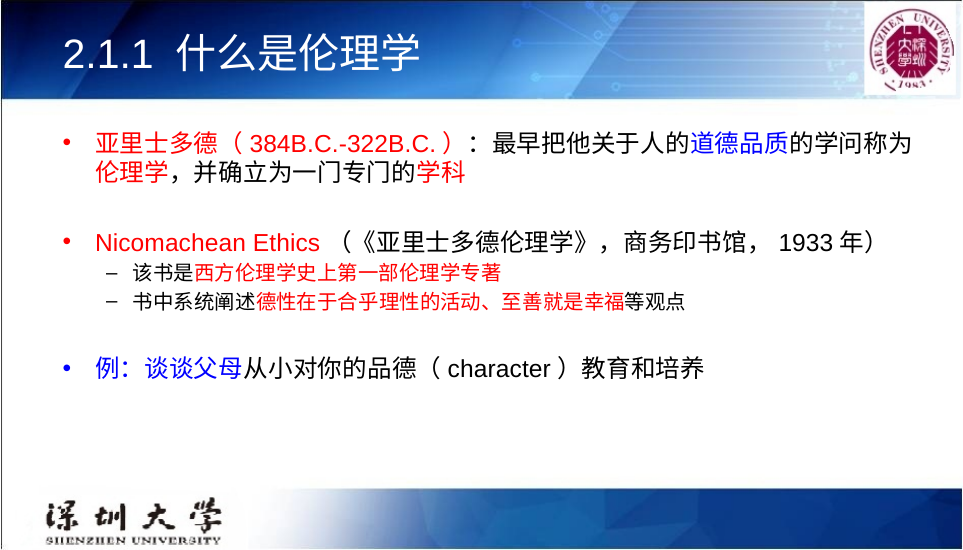

# 2.1.1 什么是伦理学
亚里士多德（384B.C.-322B.C.）：最早把他关于人的道德品质的学问称为伦理学，并确立为一门专门的学科

Nicomachean Ethics（《亚里士多德伦理学》，商务印书馆，1933年）
该书是西方伦理学史上第一部伦理学专著
书中系统阐述德性在于合乎理性的活动、至善就是幸福等观点

例：谈谈父母从小对你的品德（character）教育和培养

5